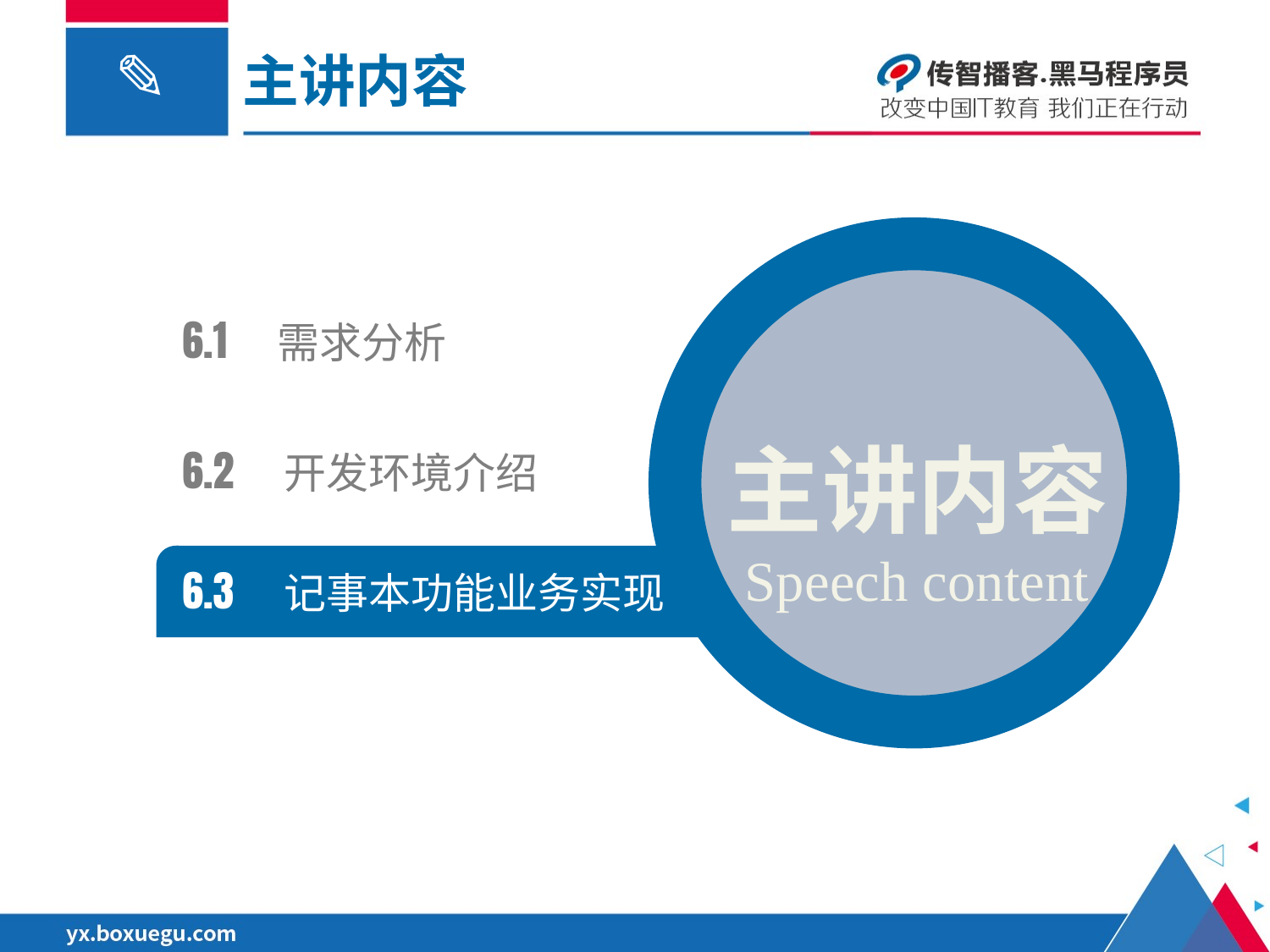

主讲内容

6.1    需求分析
主讲内容
Speech content
6.2    开发环境介绍

6.3    记事本功能业务实现